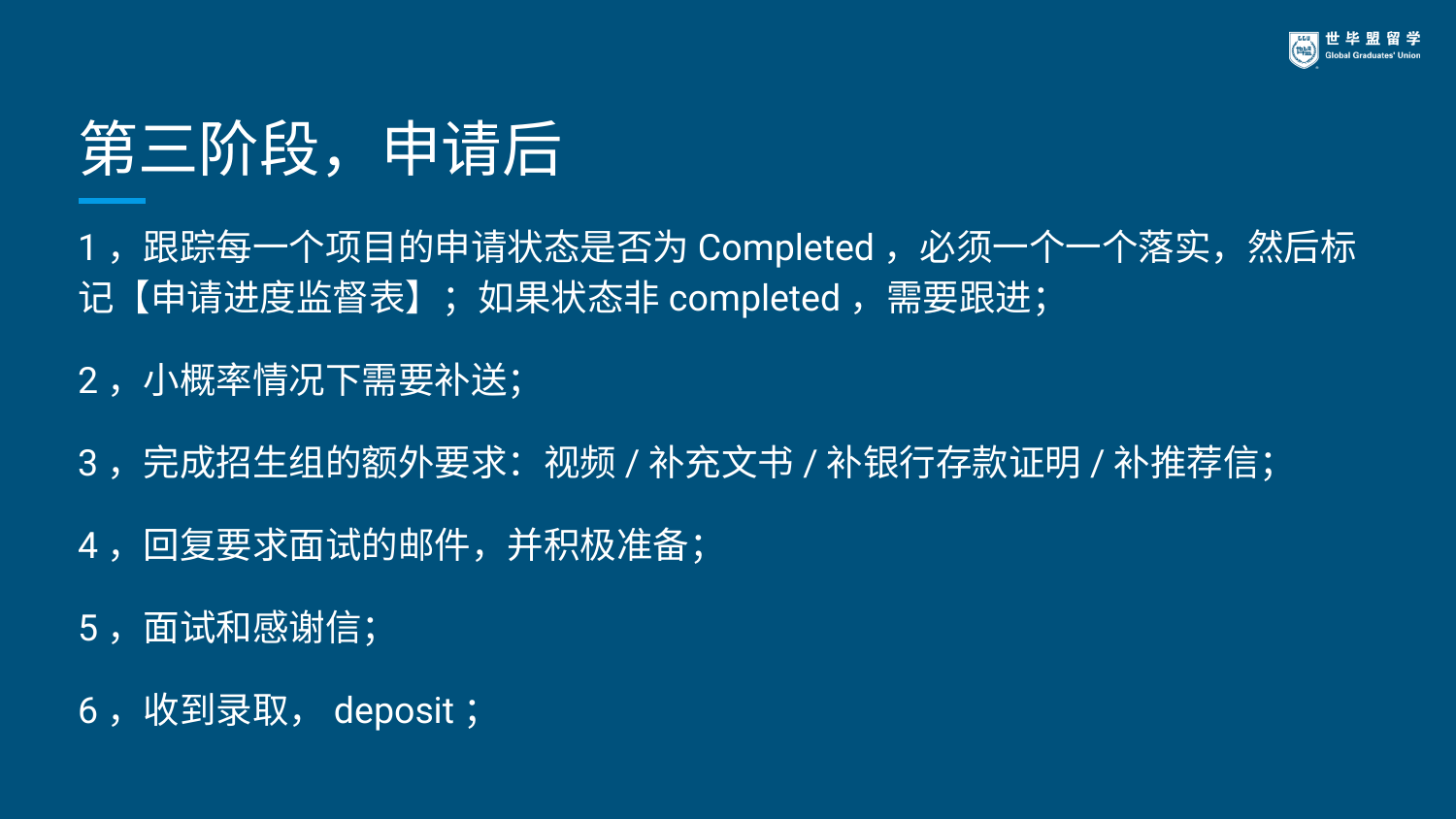

# 第三阶段，申请后
1，跟踪每一个项目的申请状态是否为Completed，必须一个一个落实，然后标记【申请进度监督表】；如果状态非completed，需要跟进；
2，小概率情况下需要补送；
3，完成招生组的额外要求：视频/补充文书/补银行存款证明/补推荐信；
4，回复要求面试的邮件，并积极准备；
5，面试和感谢信；
6，收到录取，deposit；